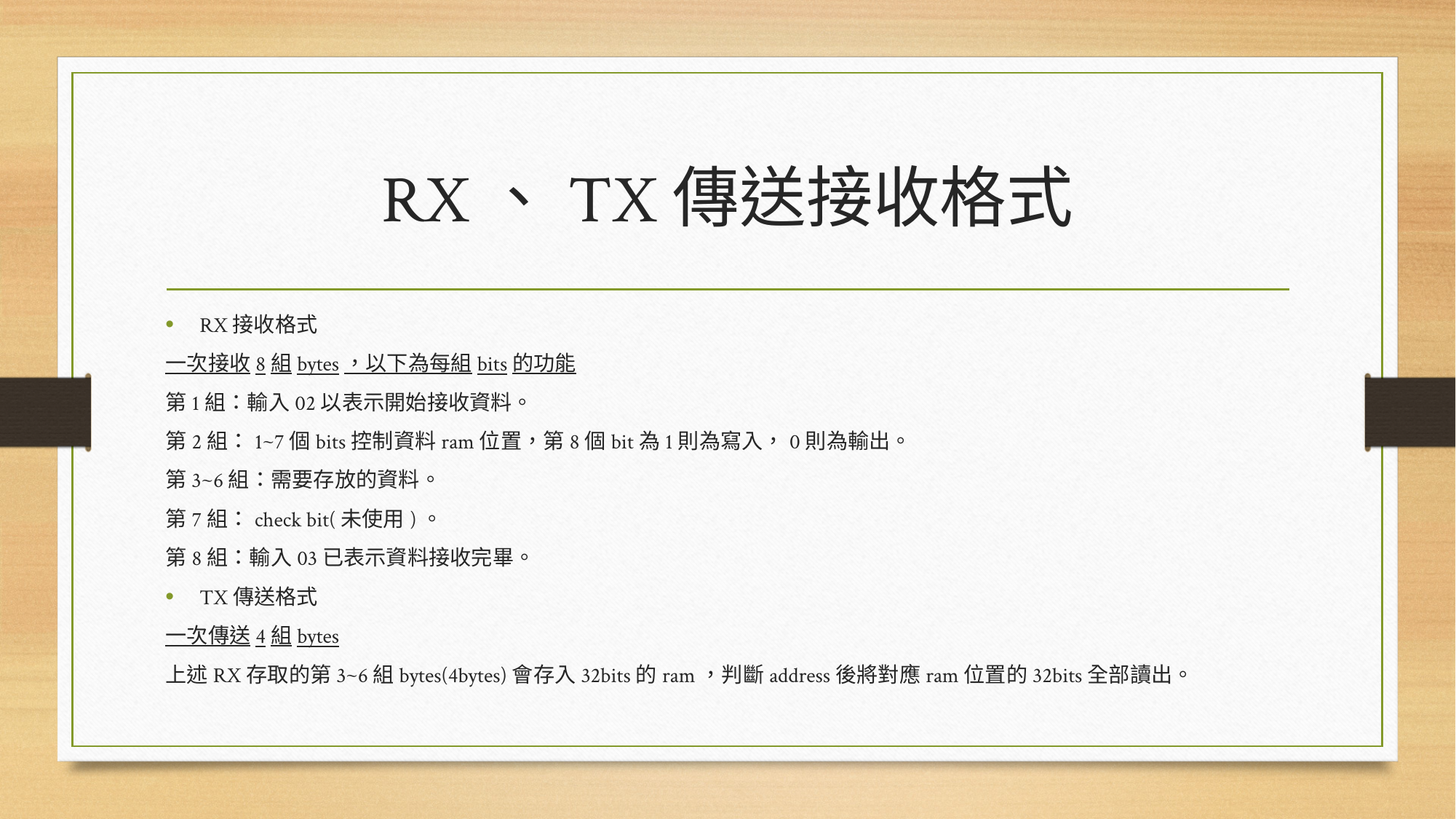

# RX、TX傳送接收格式
RX接收格式
一次接收8組bytes，以下為每組bits的功能
第1組：輸入02以表示開始接收資料。
第2組：1~7個bits控制資料ram位置，第8個bit為1則為寫入，0則為輸出。
第3~6組：需要存放的資料。
第7組：check bit(未使用)。
第8組：輸入03已表示資料接收完畢。
TX傳送格式
一次傳送4組bytes
上述RX存取的第3~6組bytes(4bytes)會存入32bits的ram，判斷address後將對應ram位置的32bits全部讀出。